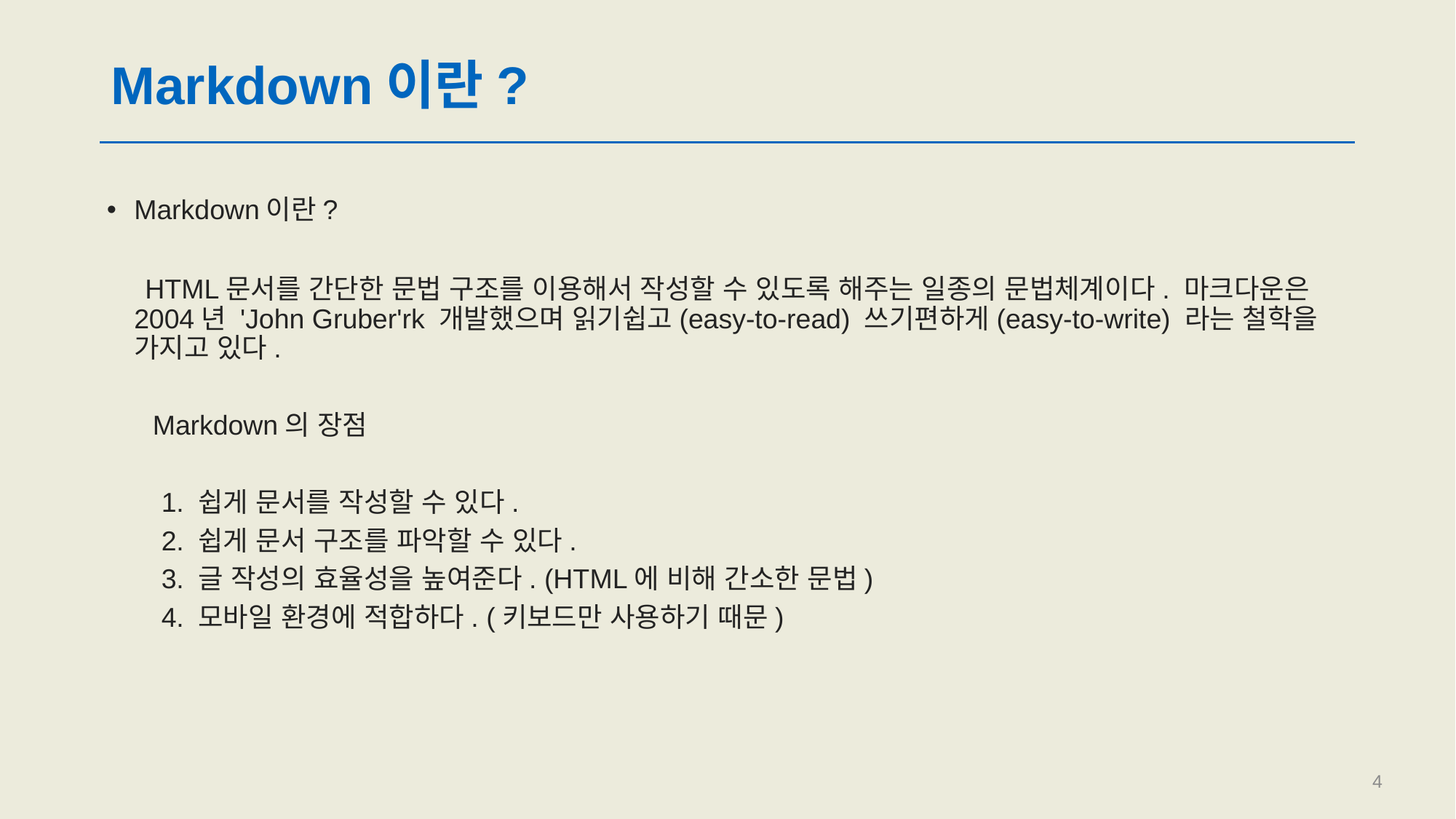

# Markdown이란?
Markdown이란?

     HTML문서를 간단한 문법 구조를 이용해서 작성할 수 있도록 해주는 일종의 문법체계이다. 마크다운은 2004년 'John Gruber'rk 개발했으며 읽기쉽고(easy-to-read) 쓰기편하게(easy-to-write) 라는 철학을 가지고 있다.

      Markdown의 장점

1. 쉽게 문서를 작성할 수 있다.
2. 쉽게 문서 구조를 파악할 수 있다.
3. 글 작성의 효율성을 높여준다. (HTML에 비해 간소한 문법)
4. 모바일 환경에 적합하다. (키보드만 사용하기 때문)

4